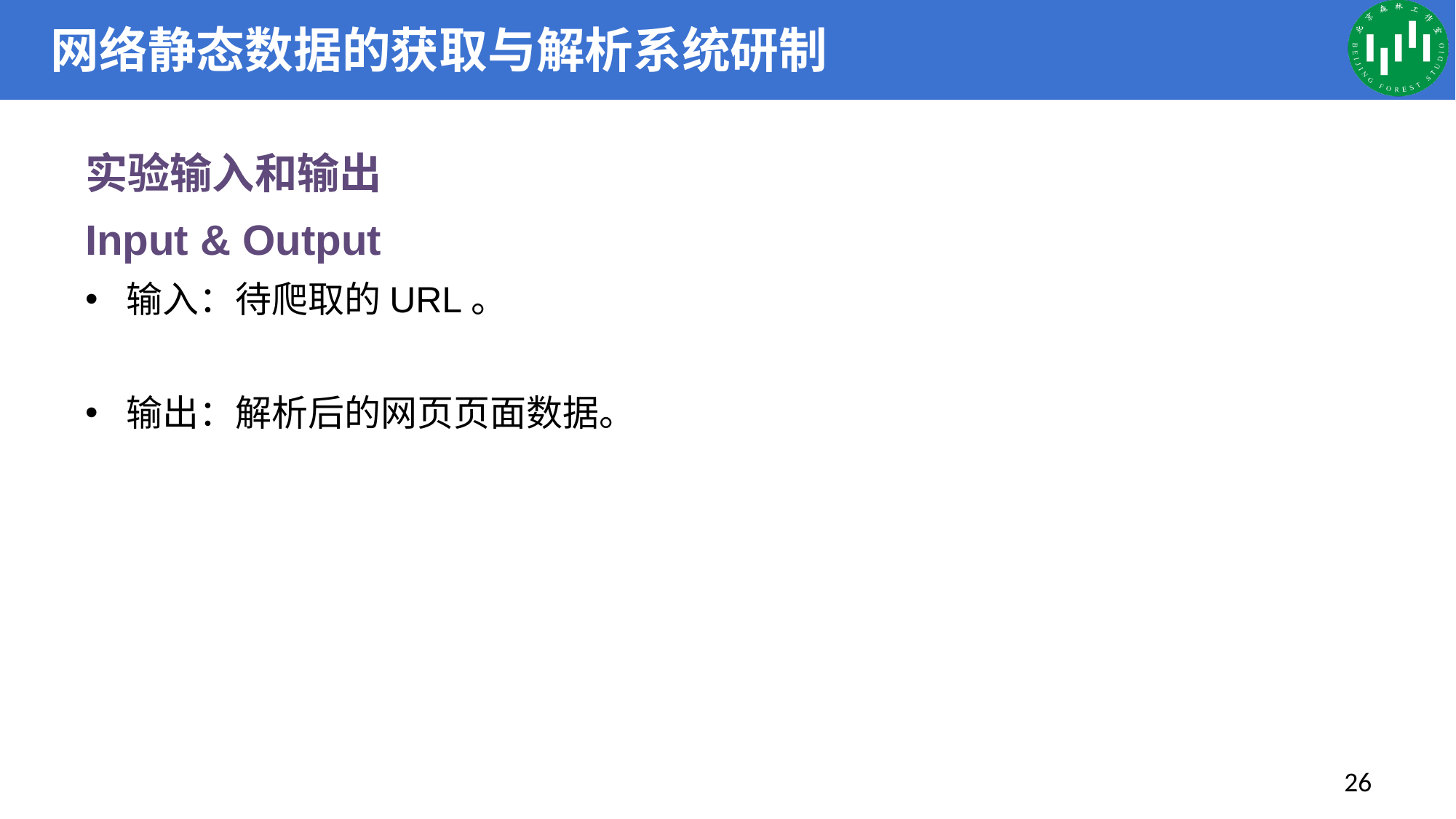

# 网络静态数据的获取与解析系统研制
实验输入和输出
Input & Output
输入：待爬取的URL。

输出：解析后的网页页面数据。
26